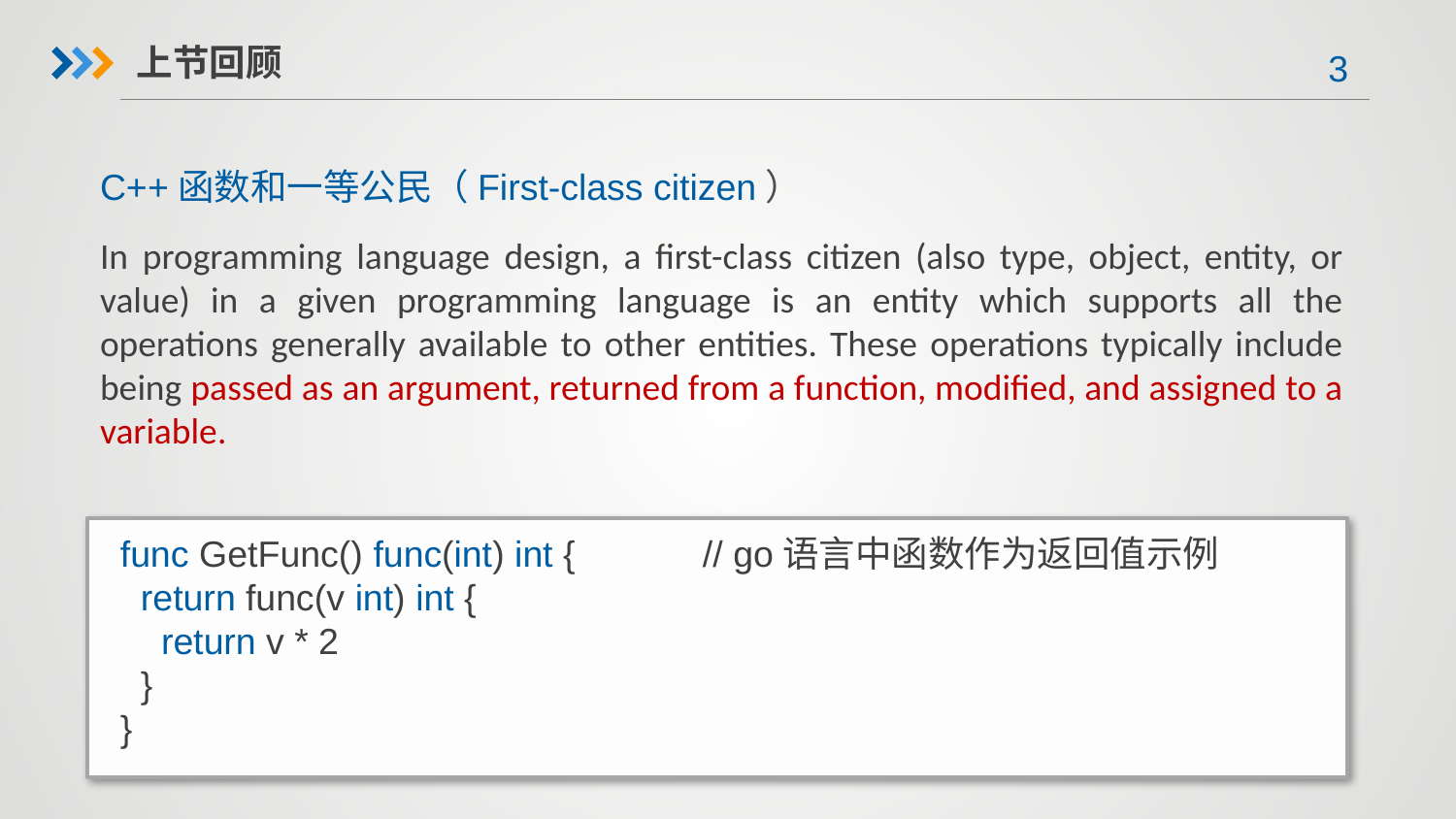

上节回顾
C++函数和一等公民（First-class citizen）
In programming language design, a first-class citizen (also type, object, entity, or value) in a given programming language is an entity which supports all the operations generally available to other entities. These operations typically include being passed as an argument, returned from a function, modified, and assigned to a variable.

func GetFunc() func(int) int {	// go语言中函数作为返回值示例
  return func(v int) int {
    return v * 2
  }
}